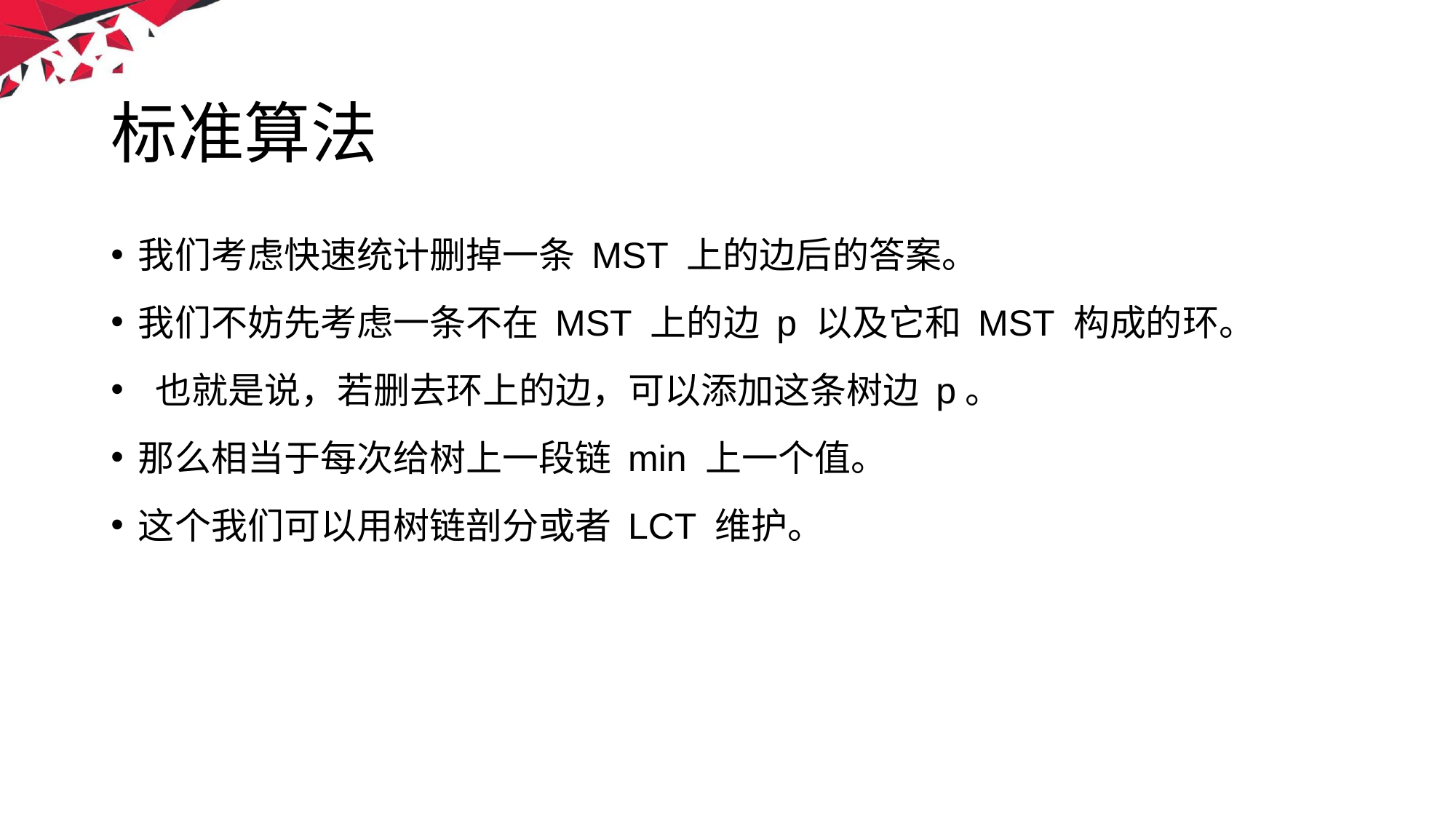

# 标准算法
我们考虑快速统计删掉一条 MST 上的边后的答案。
我们不妨先考虑一条不在 MST 上的边 p 以及它和 MST 构成的环。
 也就是说，若删去环上的边，可以添加这条树边 p。
那么相当于每次给树上一段链 min 上一个值。
这个我们可以用树链剖分或者 LCT 维护。